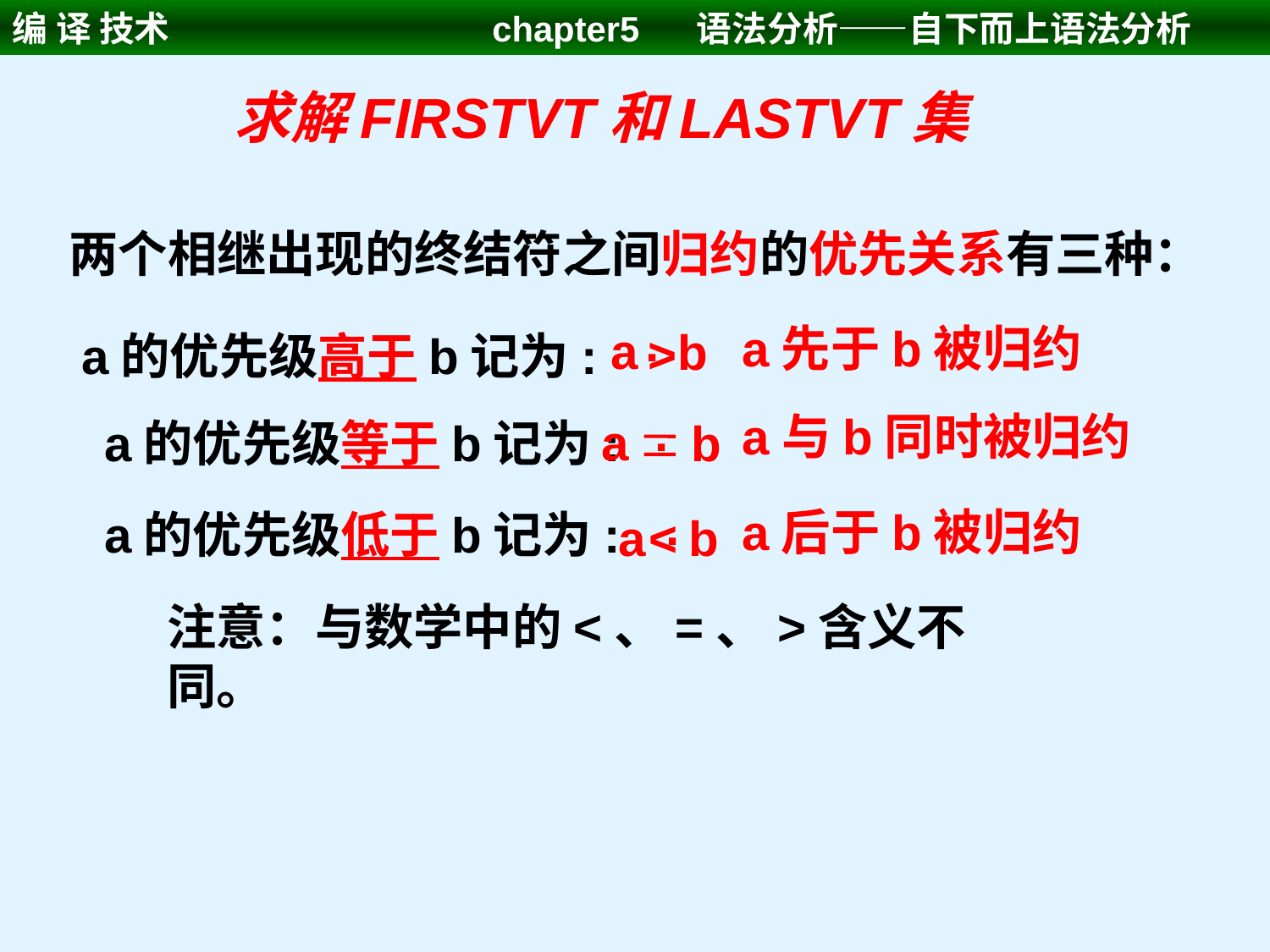

求解FIRSTVT和LASTVT集
两个相继出现的终结符之间归约的优先关系有三种：
.
>
b
a
a先于b被归约
a的优先级高于b记为:
.

a
b
a与b同时被归约
a的优先级等于b记为:
.
<
a
b
a后于b被归约
a的优先级低于b记为:
注意：与数学中的<、=、>含义不同。